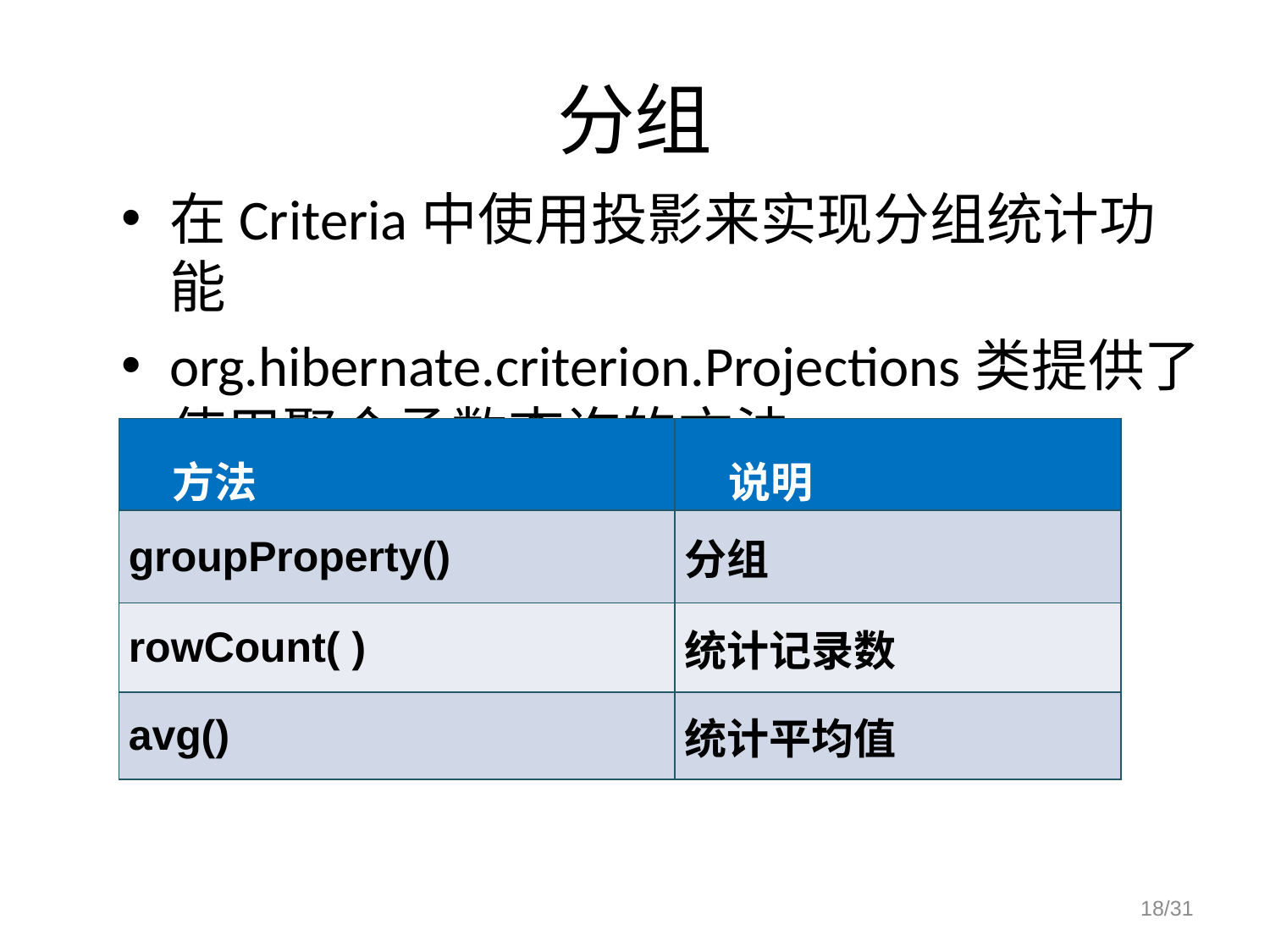

# 分组
在Criteria中使用投影来实现分组统计功能
org.hibernate.criterion.Projections类提供了使用聚合函数查询的方法
| 方法 | 说明 |
| --- | --- |
| groupProperty() | 分组 |
| rowCount( ) | 统计记录数 |
| avg() | 统计平均值 |
18/31